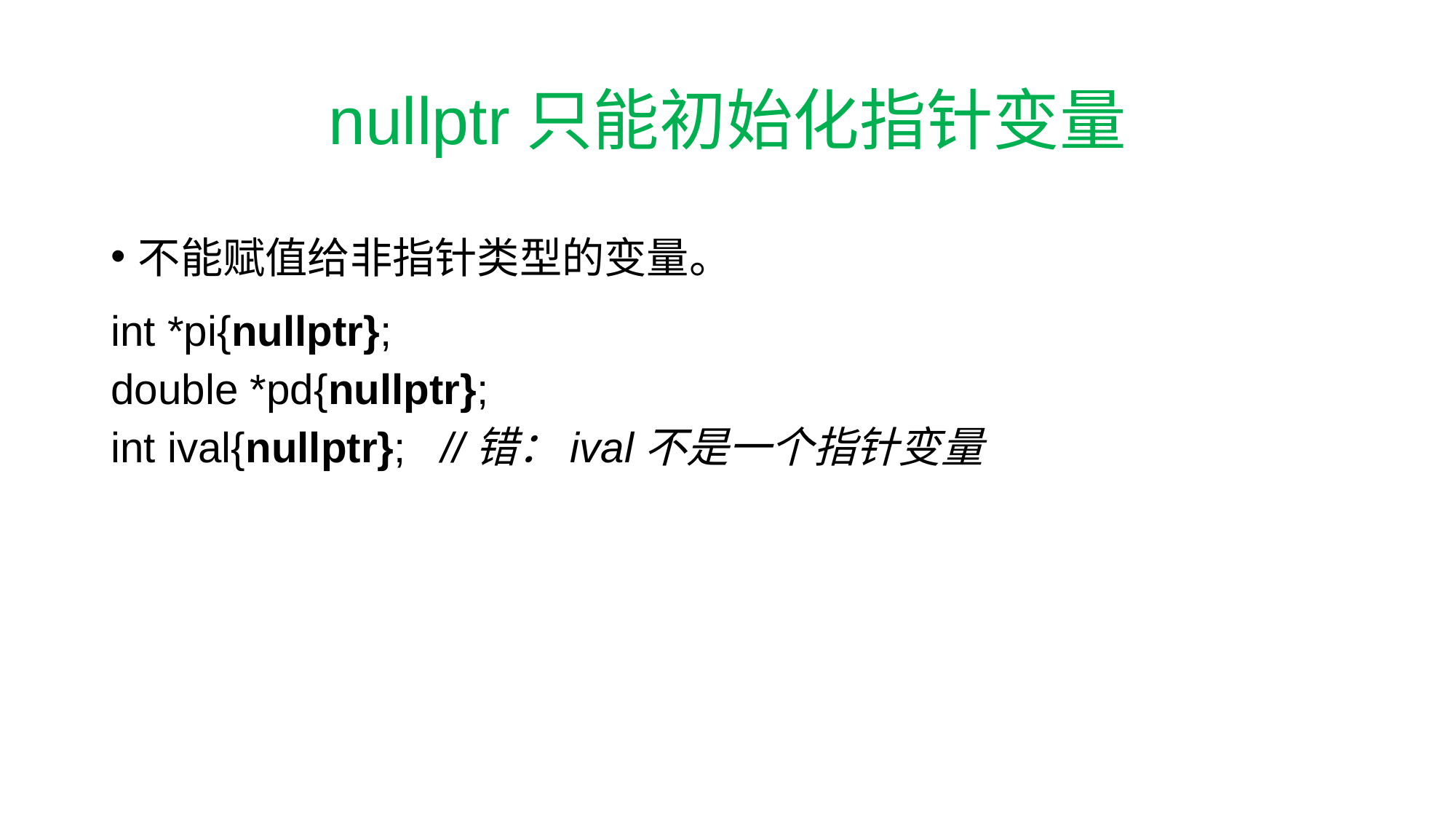

# nullptr只能初始化指针变量
不能赋值给非指针类型的变量。
int *pi{nullptr};
double *pd{nullptr};
int ival{nullptr};   //错：ival不是一个指针变量